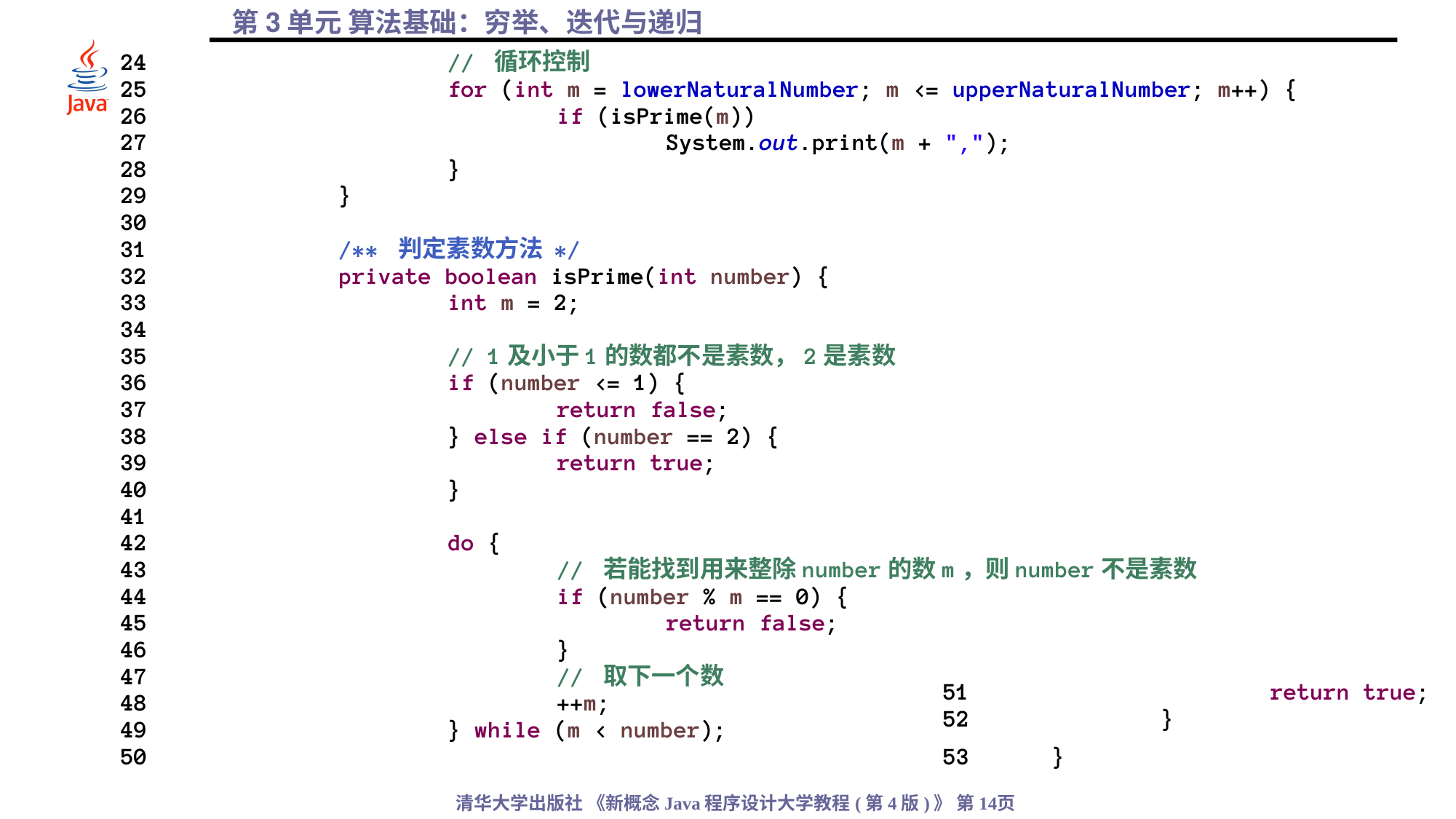

24			// 循环控制
25			for (int m = lowerNaturalNumber; m <= upperNaturalNumber; m++) {
26				if (isPrime(m))
27					System.out.print(m + ",");
28			}
29		}
30
31		/** 判定素数方法 */
32		private boolean isPrime(int number) {
33			int m = 2;
34
35			// 1及小于1的数都不是素数，2是素数
36			if (number <= 1) {
37				return false;
38			} else if (number == 2) {
39				return true;
40			}
41
42			do {
43				// 若能找到用来整除number的数m，则number不是素数
44				if (number % m == 0) {
45					return false;
46				}
47				// 取下一个数
48				++m;
49			} while (m < number);
50

51			return true;
52		}
53	}